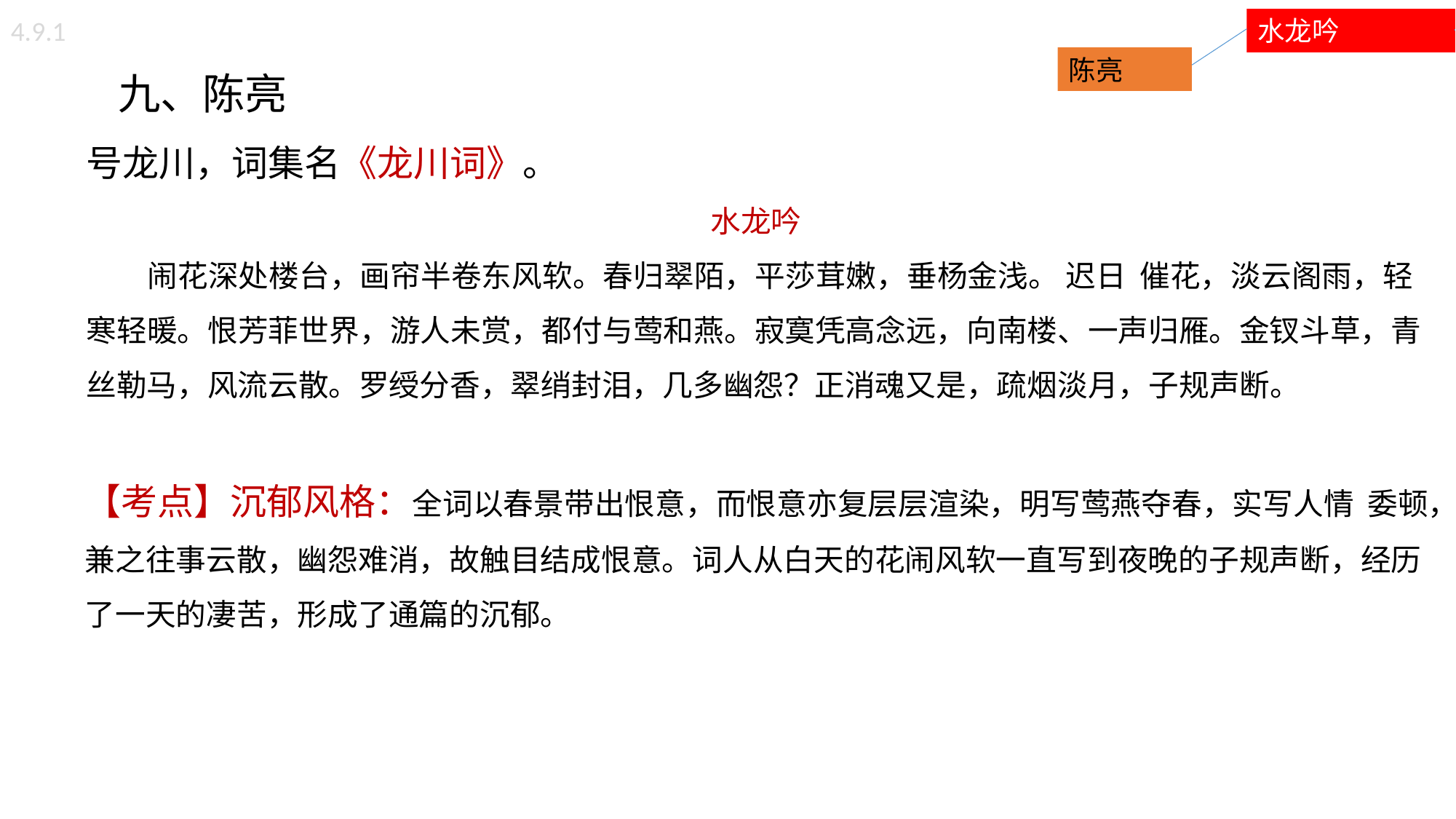

4.9.1
水龙吟
   九、陈亮
号龙川，词集名《龙川词》。
水龙吟
        闹花深处楼台，画帘半卷东风软。春归翠陌，平莎茸嫩，垂杨金浅。 迟日  催花，淡云阁雨，轻寒轻暖。恨芳菲世界，游人未赏，都付与莺和燕。寂寞凭高念远，向南楼、一声归雁。金钗斗草，青丝勒马，风流云散。罗绶分香，翠绡封泪，几多幽怨？正消魂又是，疏烟淡月，子规声断。

【考点】沉郁风格：全词以春景带出恨意，而恨意亦复层层渲染，明写莺燕夺春，实写人情  委顿，兼之往事云散，幽怨难消，故触目结成恨意。词人从白天的花闹风软一直写到夜晚的子规声断，经历了一天的凄苦，形成了通篇的沉郁。
陈亮